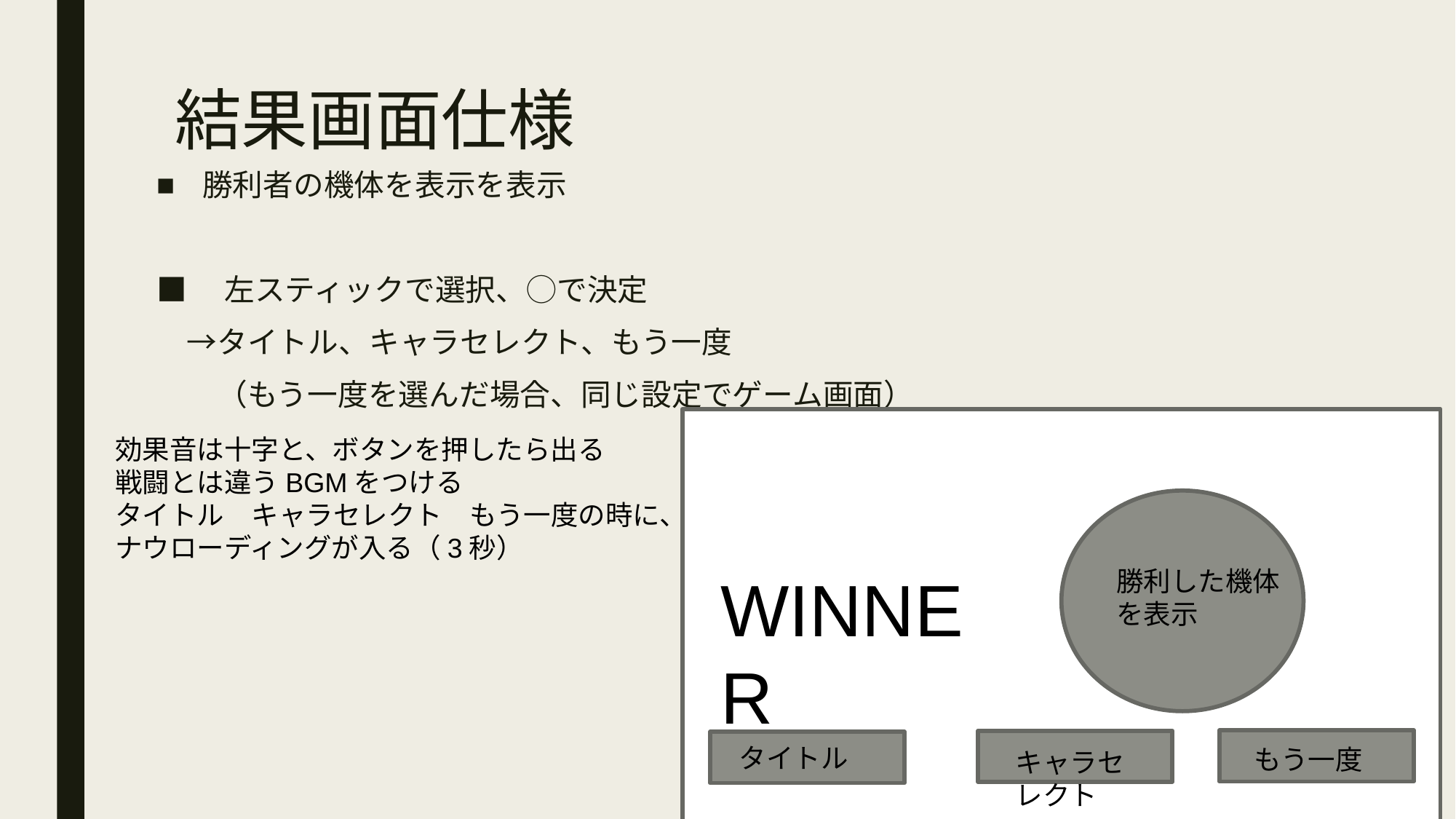

# 結果画面仕様
勝利者の機体を表示を表示

■　左スティックで選択、◯で決定
　→タイトル、キャラセレクト、もう一度
　　（もう一度を選んだ場合、同じ設定でゲーム画面）

効果音は十字と、ボタンを押したら出る
戦闘とは違うBGMをつける
タイトル　キャラセレクト　もう一度の時に、
ナウローディングが入る（3秒）

WINNER
勝利した機体を表示

タイトル
もう一度
キャラセレクト